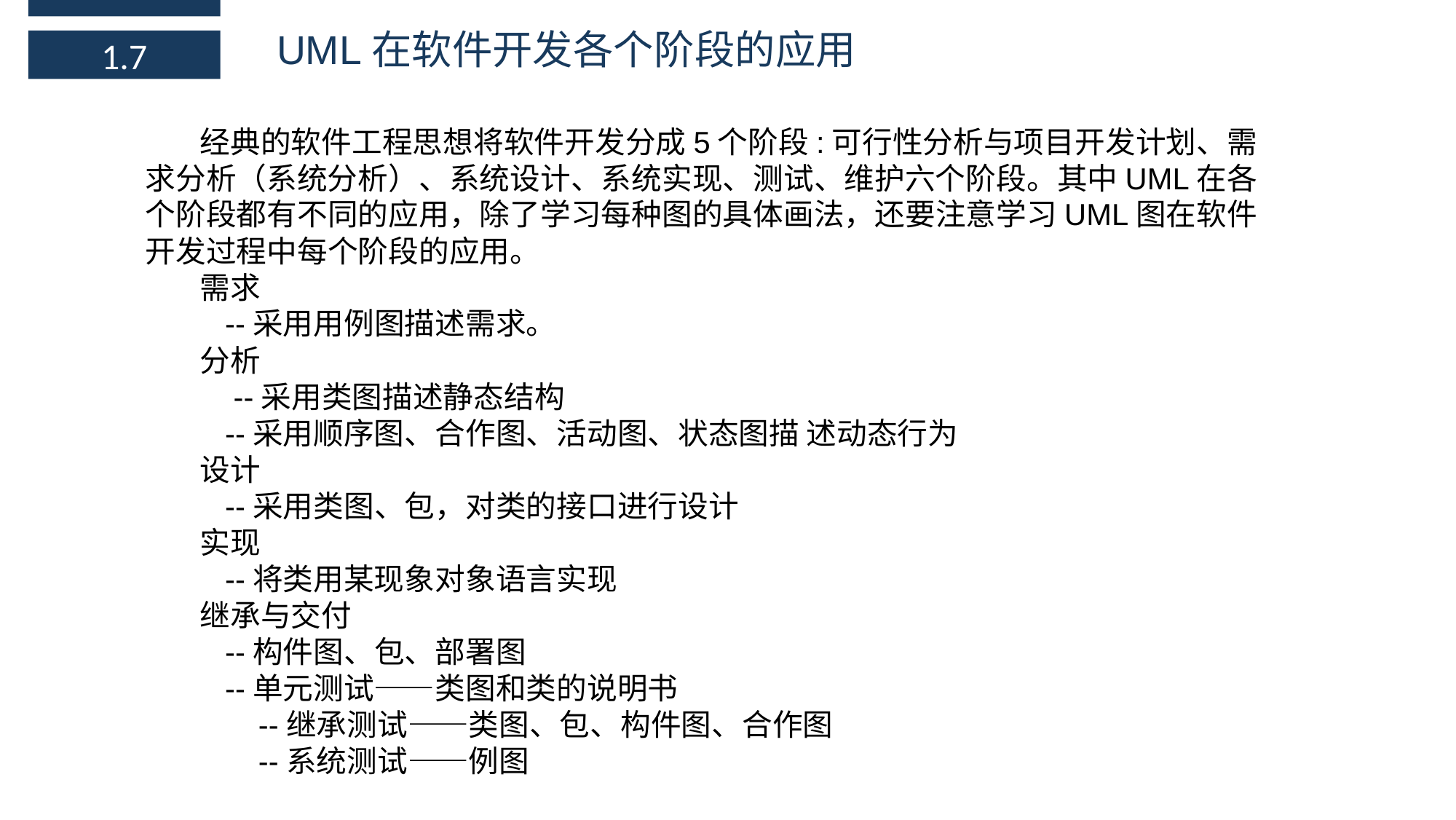

UML在软件开发各个阶段的应用
1.7
经典的软件工程思想将软件开发分成5个阶段:可行性分析与项目开发计划、需求分析（系统分析）、系统设计、系统实现、测试、维护六个阶段。其中UML在各个阶段都有不同的应用，除了学习每种图的具体画法，还要注意学习UML图在软件开发过程中每个阶段的应用。
需求
   --采用用例图描述需求。
分析
    --采用类图描述静态结构
   --采用顺序图、合作图、活动图、状态图描 述动态行为
设计
   --采用类图、包，对类的接口进行设计
实现
   --将类用某现象对象语言实现
继承与交付
   --构件图、包、部署图
   --单元测试——类图和类的说明书
       --继承测试——类图、包、构件图、合作图
       --系统测试——例图